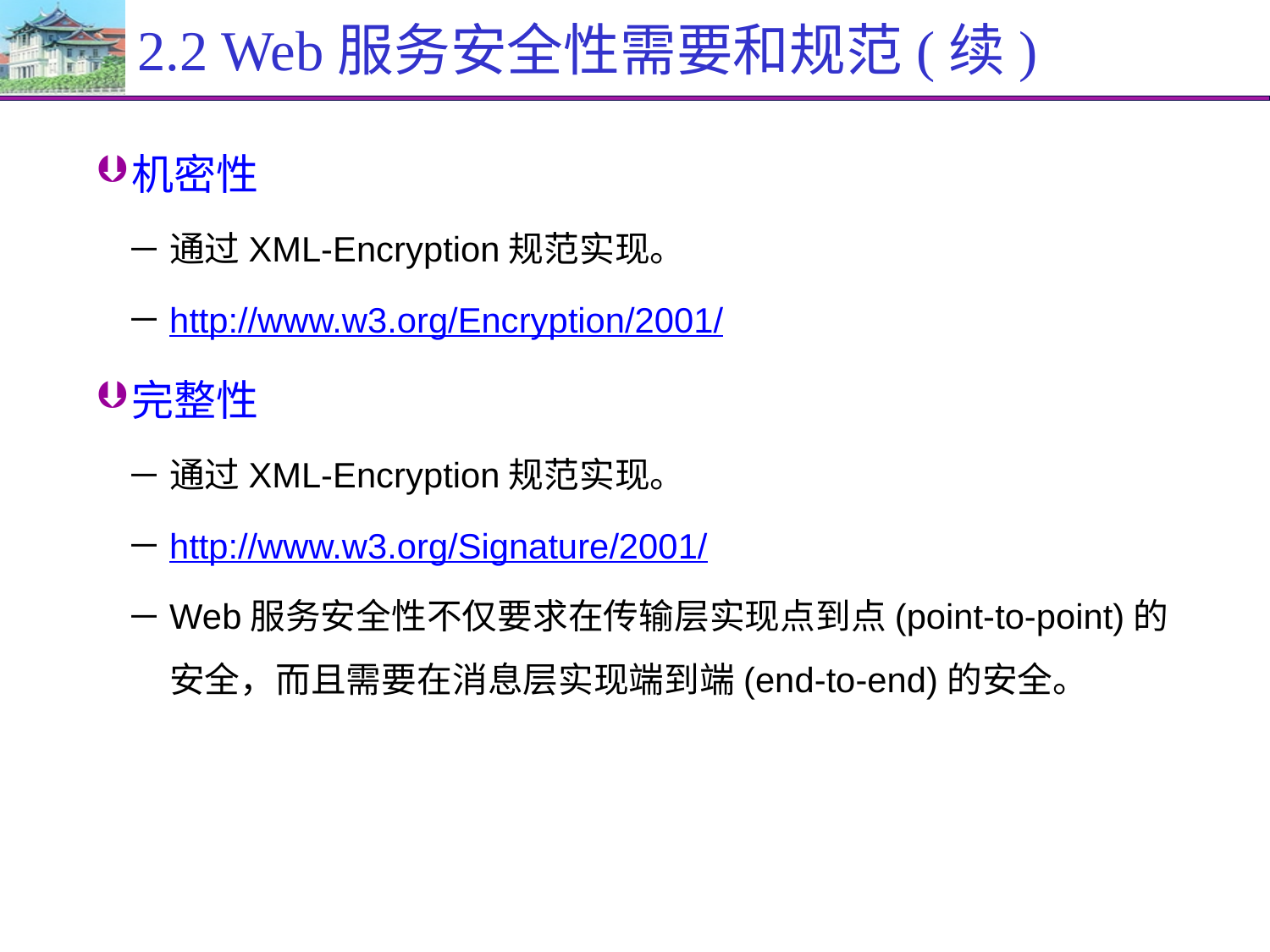

# 2.2 Web服务安全性需要和规范(续)
机密性
通过XML-Encryption规范实现。
http://www.w3.org/Encryption/2001/
完整性
通过XML-Encryption规范实现。
http://www.w3.org/Signature/2001/
Web服务安全性不仅要求在传输层实现点到点(point-to-point)的安全，而且需要在消息层实现端到端(end-to-end)的安全。